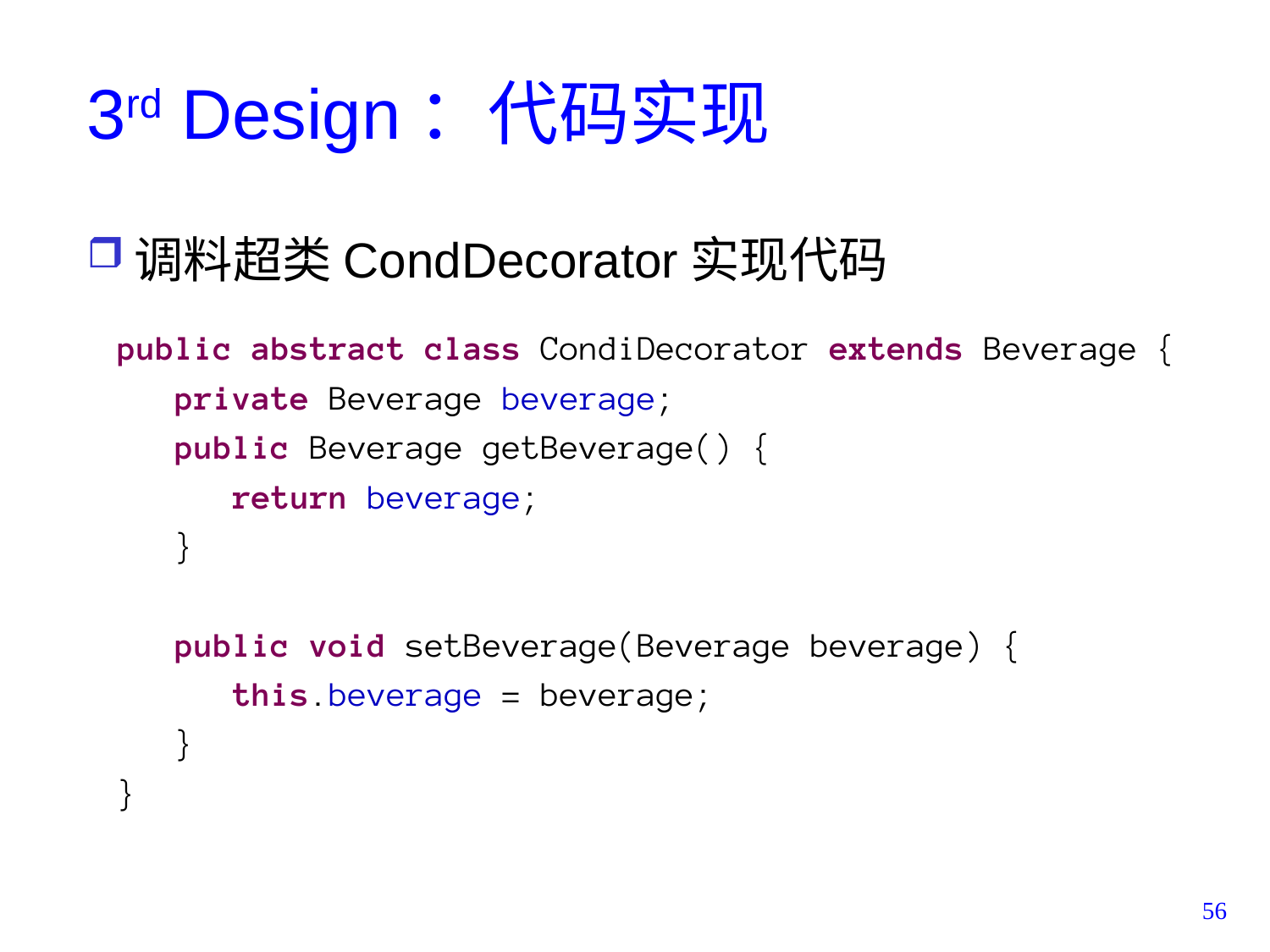

# 3rd Design：代码实现
调料超类CondDecorator实现代码
public abstract class CondiDecorator extends Beverage {
   private Beverage beverage;
   public Beverage getBeverage() {
      return beverage;
   }

   public void setBeverage(Beverage beverage) {
      this.beverage = beverage;
   }
}
56